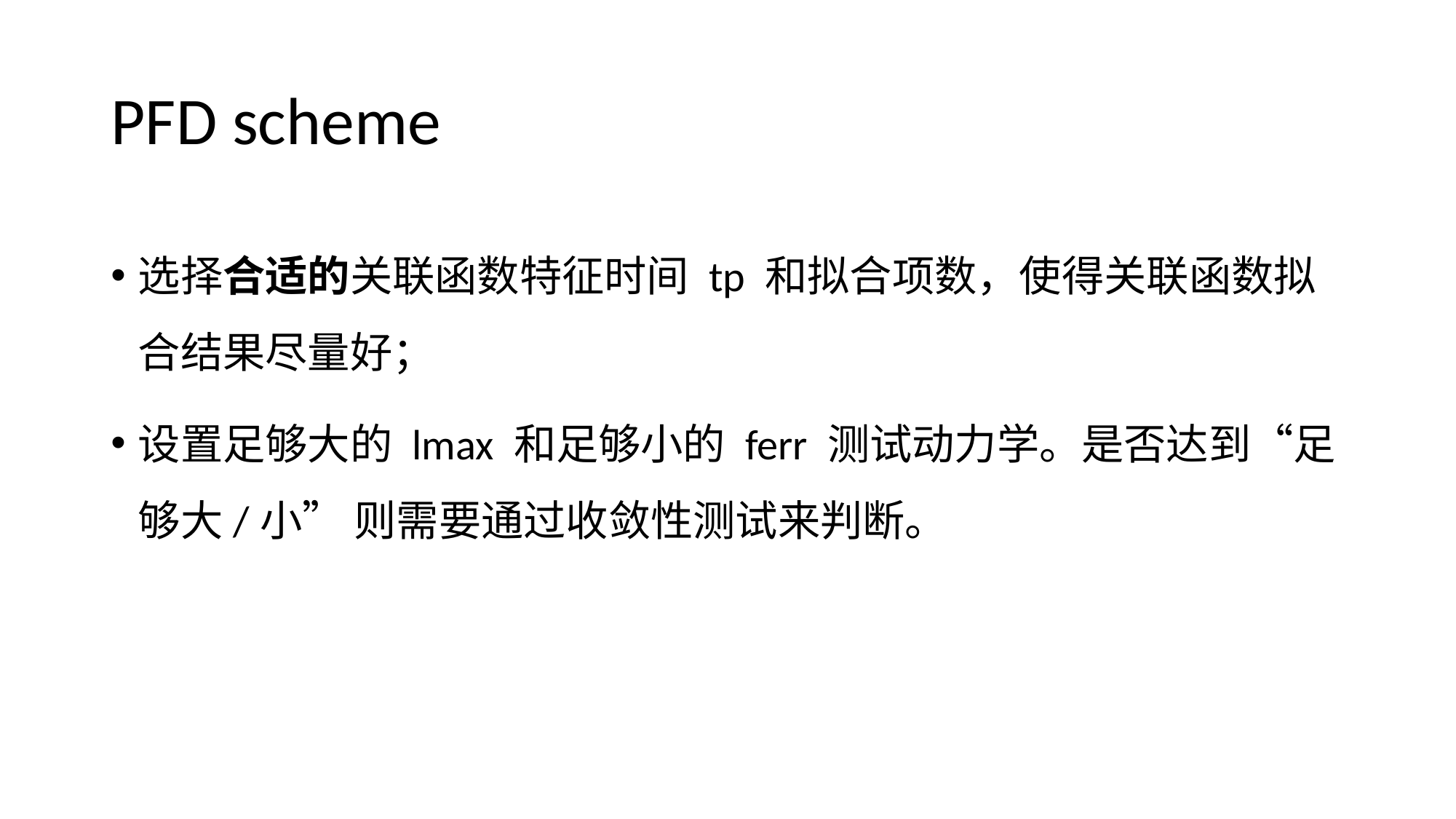

# PFD scheme
选择合适的关联函数特征时间 tp 和拟合项数，使得关联函数拟合结果尽量好；
设置足够大的 lmax 和足够小的 ferr 测试动力学。是否达到“足够大/小” 则需要通过收敛性测试来判断。